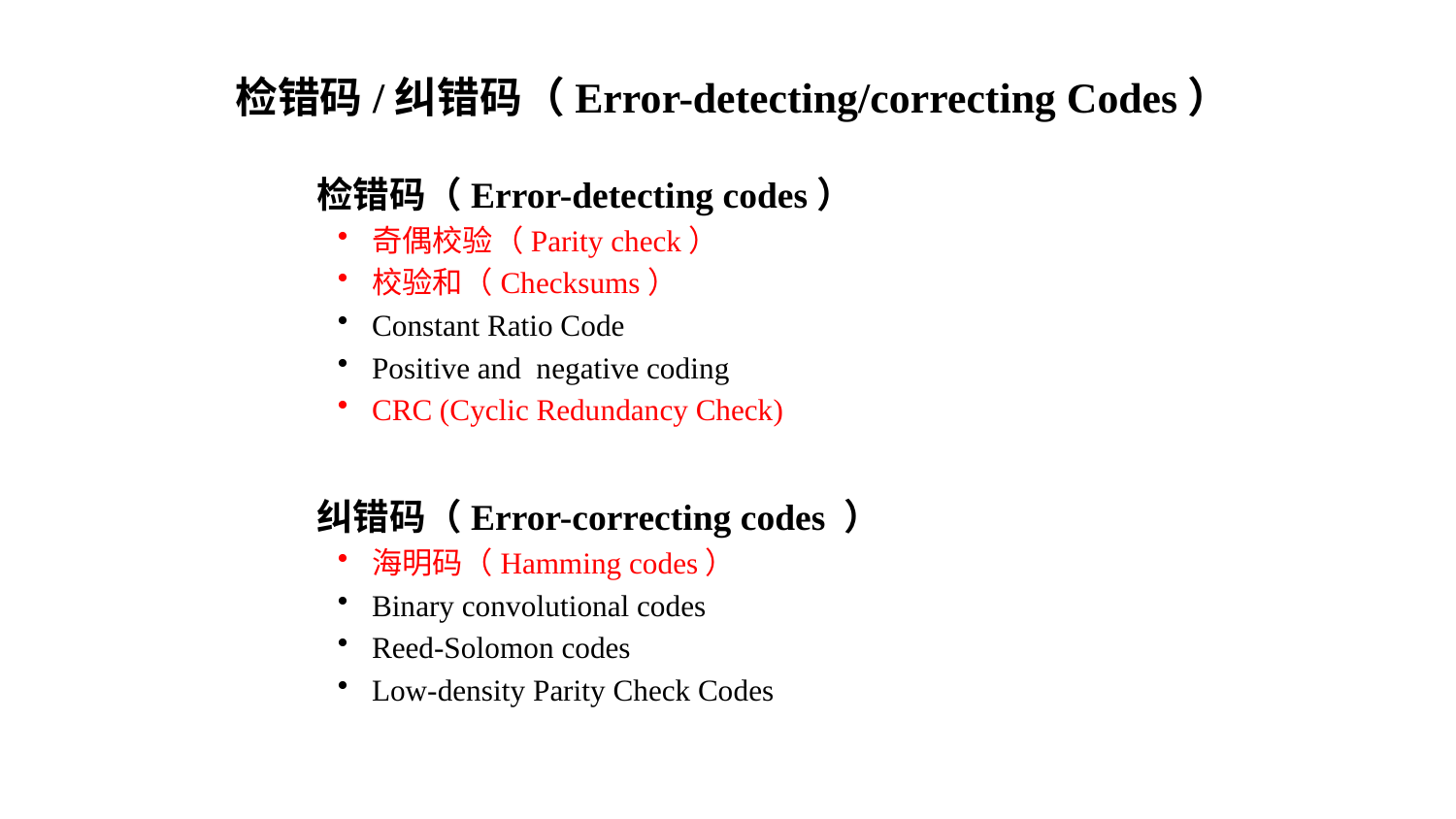

检错码/纠错码（Error-detecting/correcting Codes）
   检错码（Error-detecting codes）
奇偶校验（Parity check）
校验和（Checksums）
Constant Ratio Code
Positive and  negative coding
CRC (Cyclic Redundancy Check)

   纠错码（Error-correcting codes ）
海明码（Hamming codes）
Binary convolutional codes
Reed-Solomon codes
Low-density Parity Check Codes